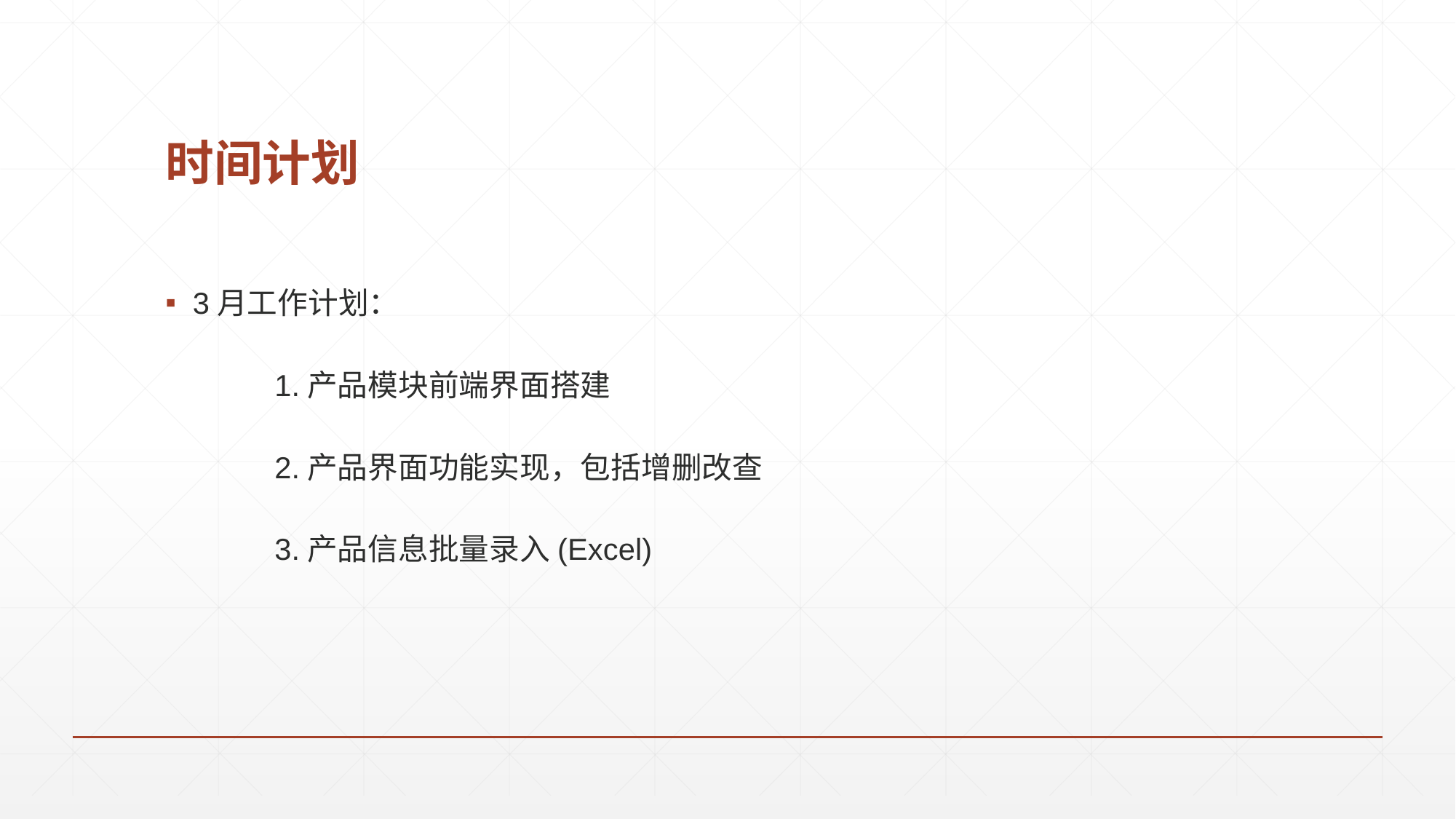

# 时间计划

3月工作计划：
	1.产品模块前端界面搭建
	2.产品界面功能实现，包括增删改查
	3.产品信息批量录入(Excel)